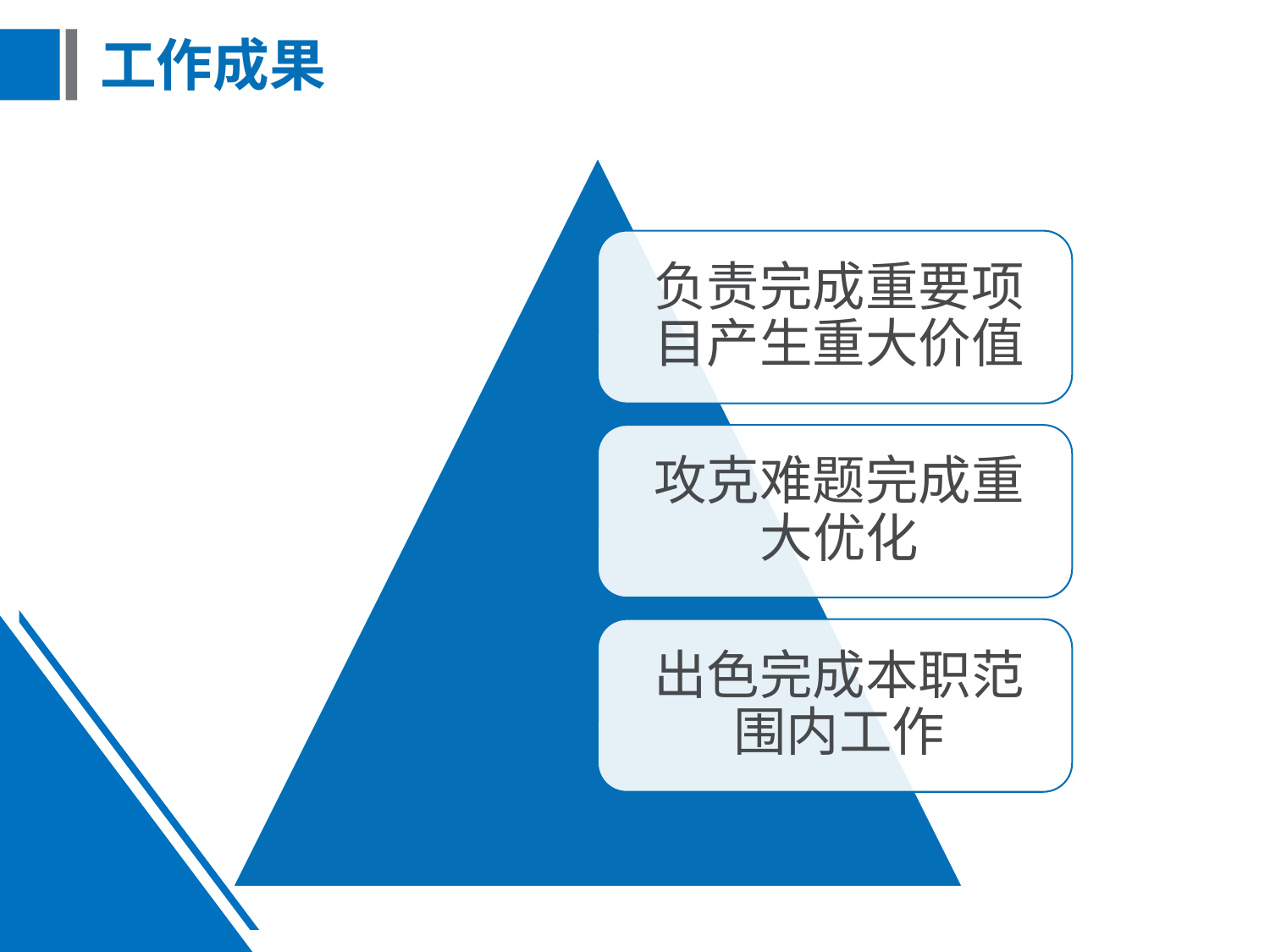

# 工作成果
负责完成重要项目产生重大价值
攻克难题完成重大优化
出色完成本职范围内工作